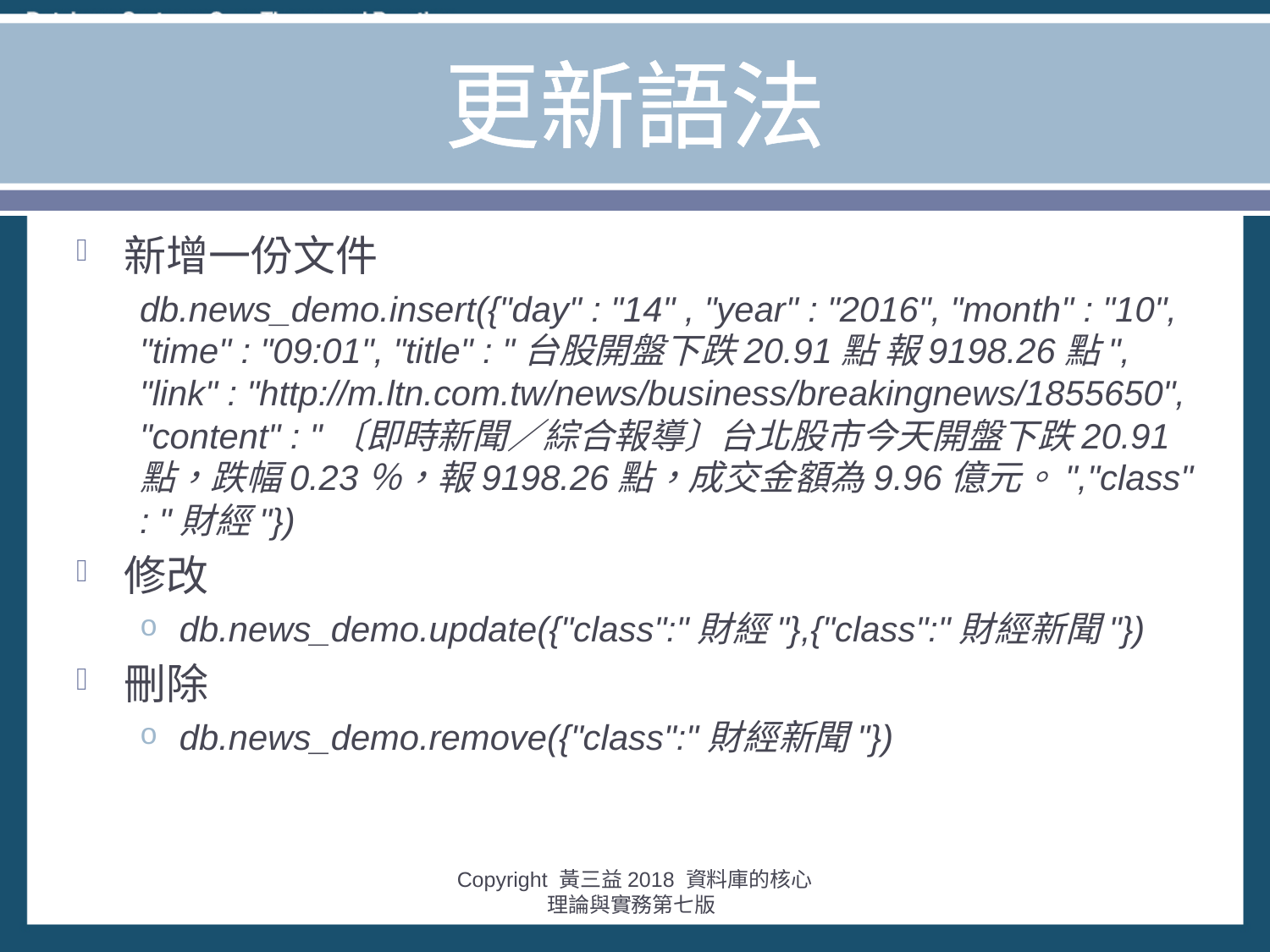

# 更新語法
新增一份文件
db.news_demo.insert({"day" : "14" , "year" : "2016", "month" : "10", "time" : "09:01", "title" : "台股開盤下跌20.91點 報9198.26點", "link" : "http://m.ltn.com.tw/news/business/breakingnews/1855650", "content" : "〔即時新聞／綜合報導〕台北股市今天開盤下跌20.91點，跌幅0.23％，報9198.26點，成交金額為9.96億元。","class" : "財經"})
修改
db.news_demo.update({"class":"財經"},{"class":"財經新聞"})
刪除
db.news_demo.remove({"class":"財經新聞"})
Copyright 黃三益2018 資料庫的核心理論與實務第七版